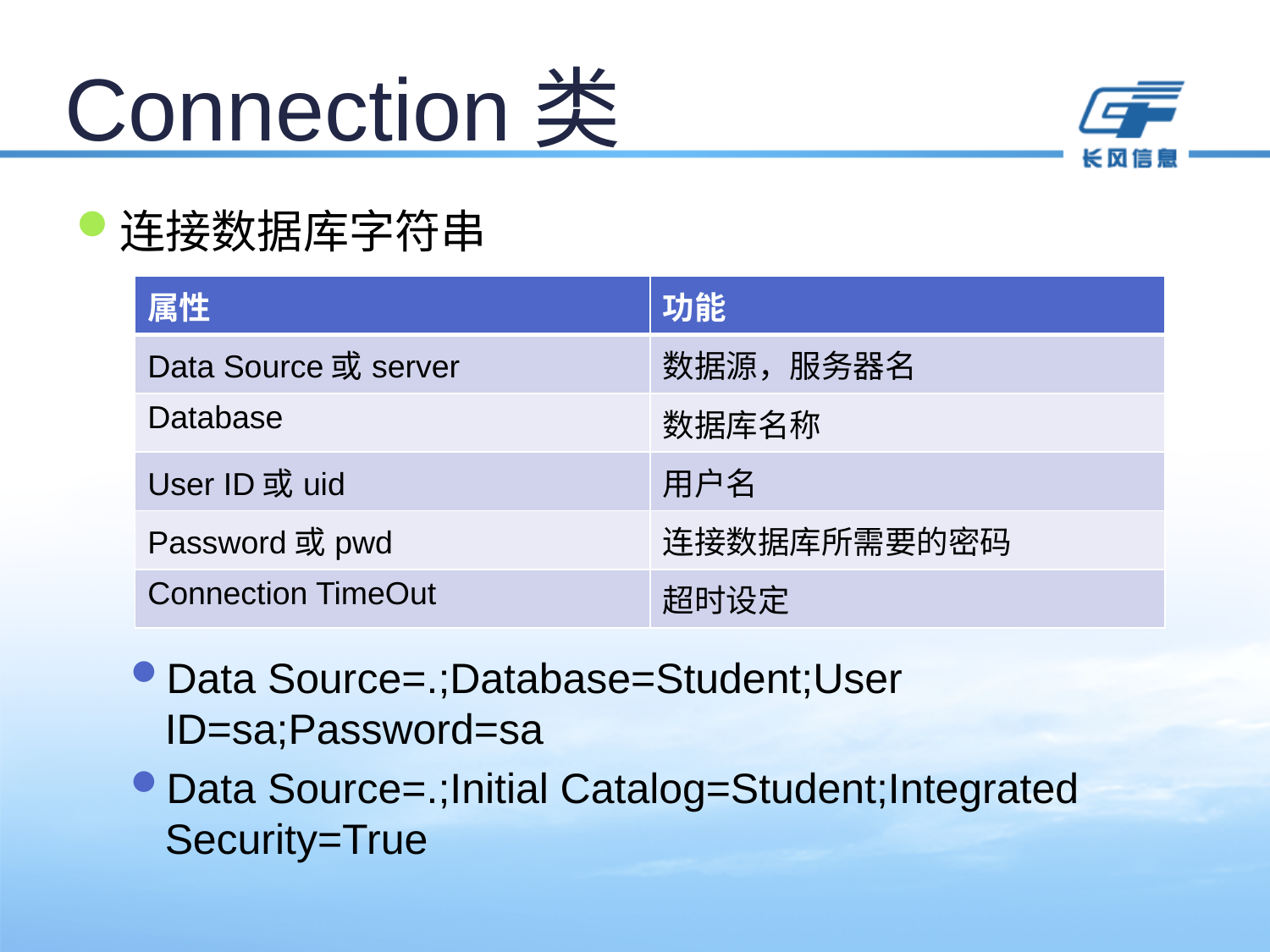

# Connection类
连接数据库字符串

Data Source=.;Database=Student;User ID=sa;Password=sa
Data Source=.;Initial Catalog=Student;Integrated Security=True
| 属性 | 功能 |
| --- | --- |
| Data Source或server | 数据源，服务器名 |
| Database | 数据库名称 |
| User ID或uid | 用户名 |
| Password或pwd | 连接数据库所需要的密码 |
| Connection TimeOut | 超时设定 |